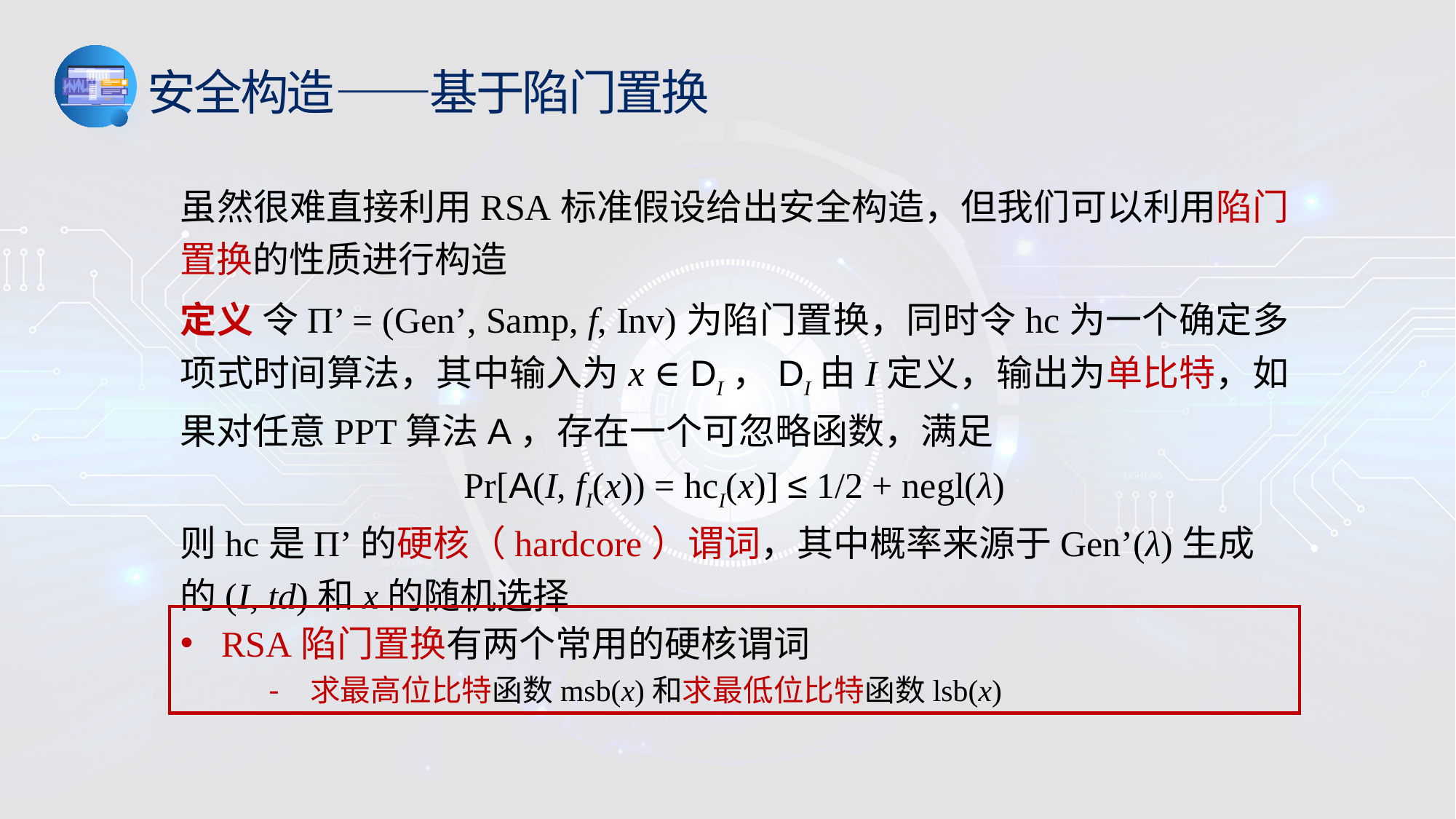

安全构造——基于陷门置换

虽然很难直接利用RSA标准假设给出安全构造，但我们可以利用陷门置换的性质进行构造
定义 令Π’ = (Gen’, Samp, f, Inv)为陷门置换，同时令hc为一个确定多项式时间算法，其中输入为x ∈ DI，DI由I定义，输出为单比特，如果对任意PPT算法A，存在一个可忽略函数，满足
Pr[A(I, fI(x)) = hcI(x)] ≤ 1/2 + negl(λ)
则hc是Π’的硬核（hardcore）谓词，其中概率来源于Gen’(λ)生成的(I, td)和x的随机选择
RSA陷门置换有两个常用的硬核谓词
求最高位比特函数msb(x)和求最低位比特函数lsb(x)